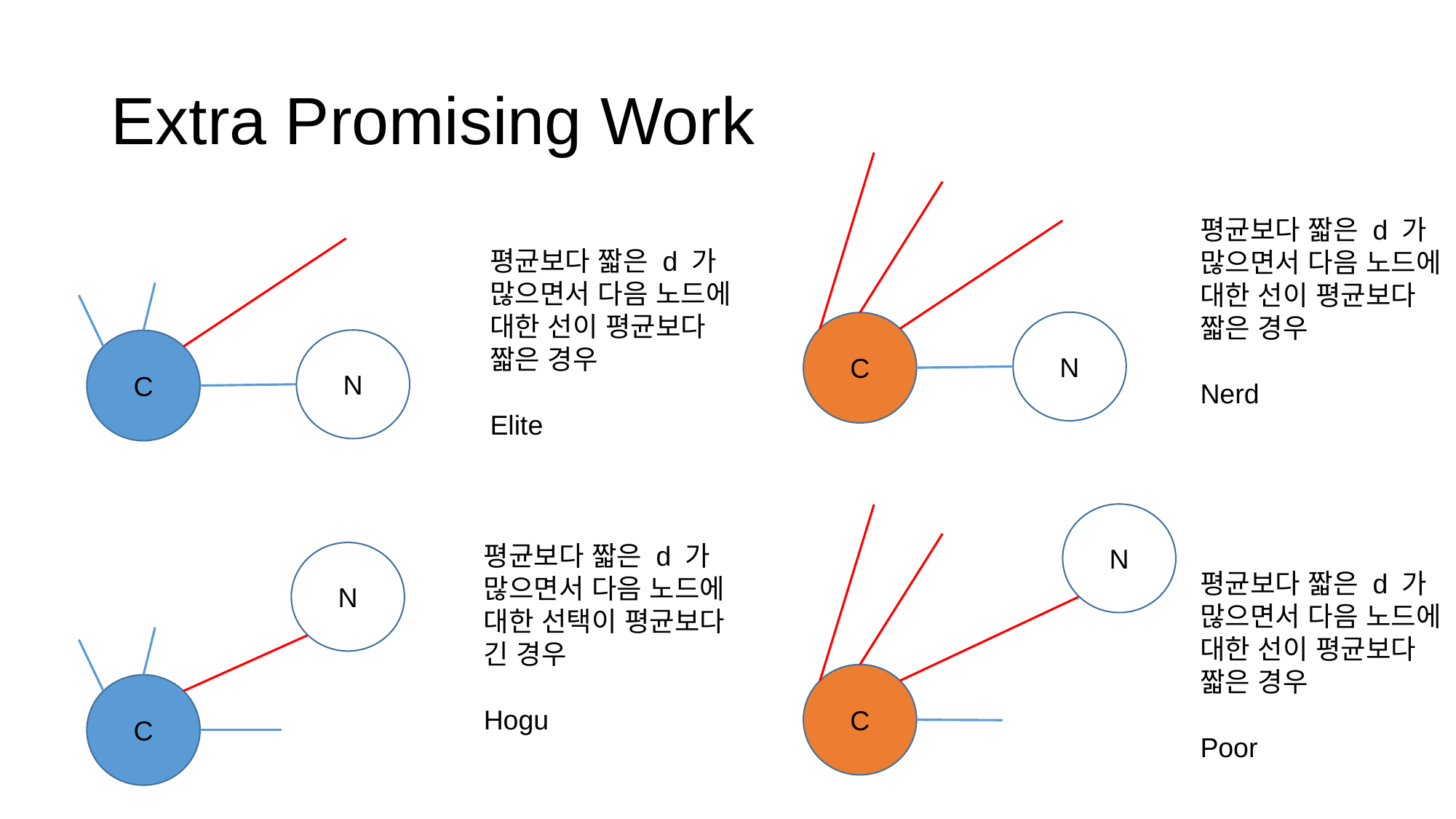

# Extra Promising Work
N
C
평균보다 짧은 d 가
많으면서 다음 노드에
대한 선이 평균보다
짧은 경우

Nerd
N
C
평균보다 짧은 d 가
많으면서 다음 노드에
대한 선이 평균보다
짧은 경우

Elite
N
C
평균보다 짧은 d 가
많으면서 다음 노드에
대한 선택이 평균보다
긴 경우

Hogu
N
평균보다 짧은 d 가
많으면서 다음 노드에
대한 선이 평균보다
짧은 경우

Poor
C